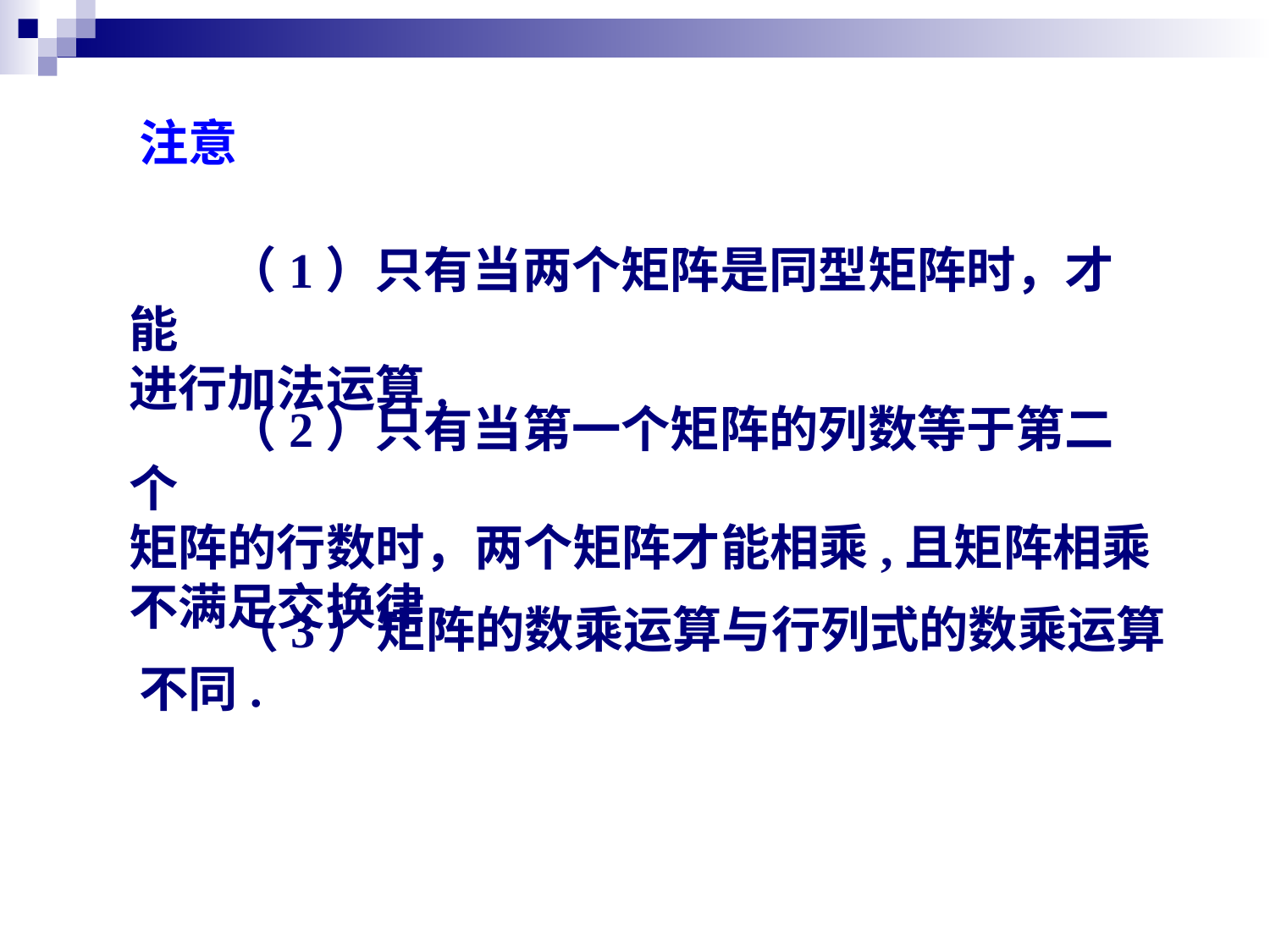

注意
　　（1）只有当两个矩阵是同型矩阵时，才能
进行加法运算.
　　（2）只有当第一个矩阵的列数等于第二个
矩阵的行数时，两个矩阵才能相乘,且矩阵相乘
不满足交换律.
       （3）矩阵的数乘运算与行列式的数乘运算不同.